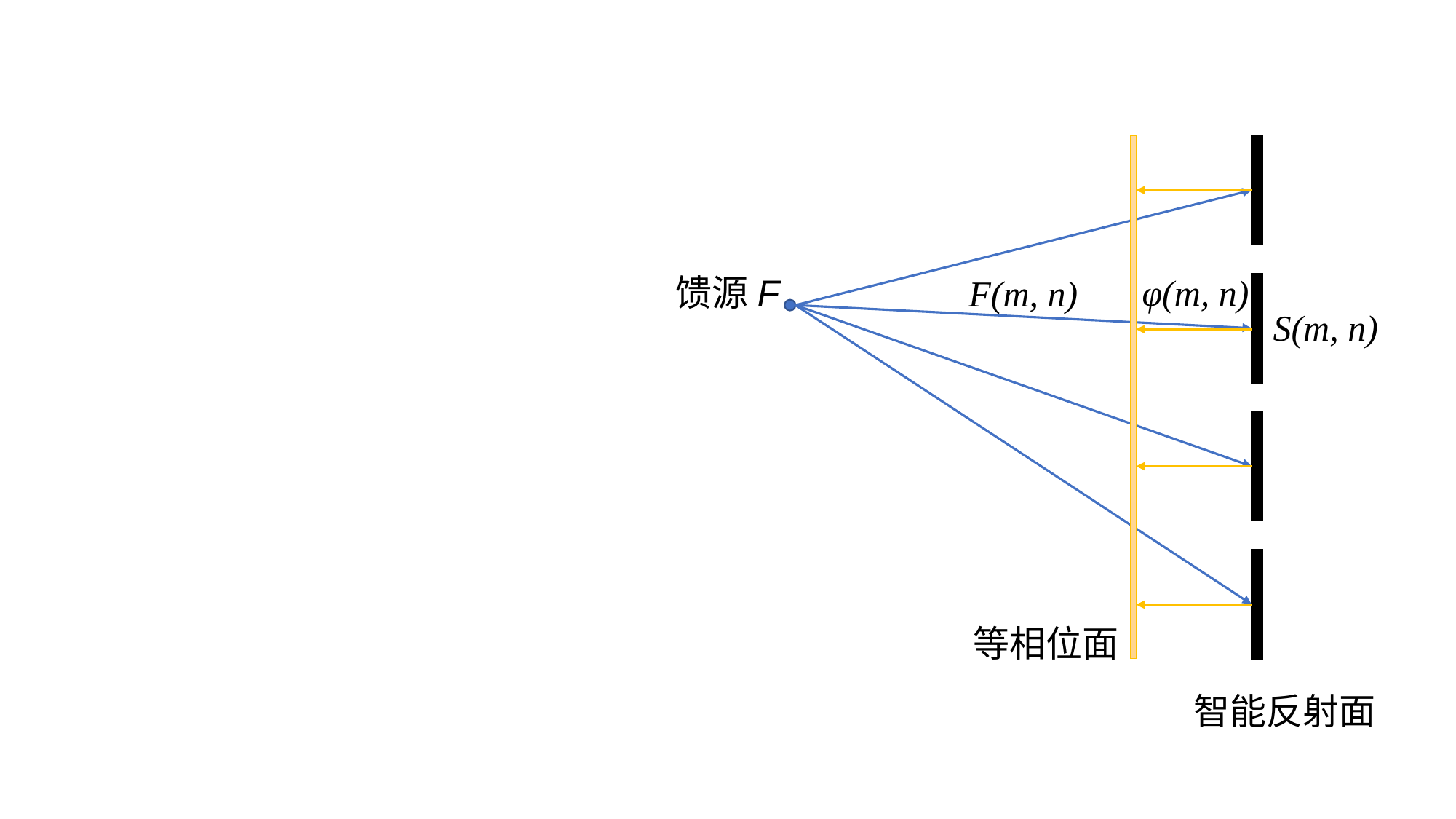

φ(m, n)
馈源F
F(m, n)

S(m, n)

等相位面
智能反射面